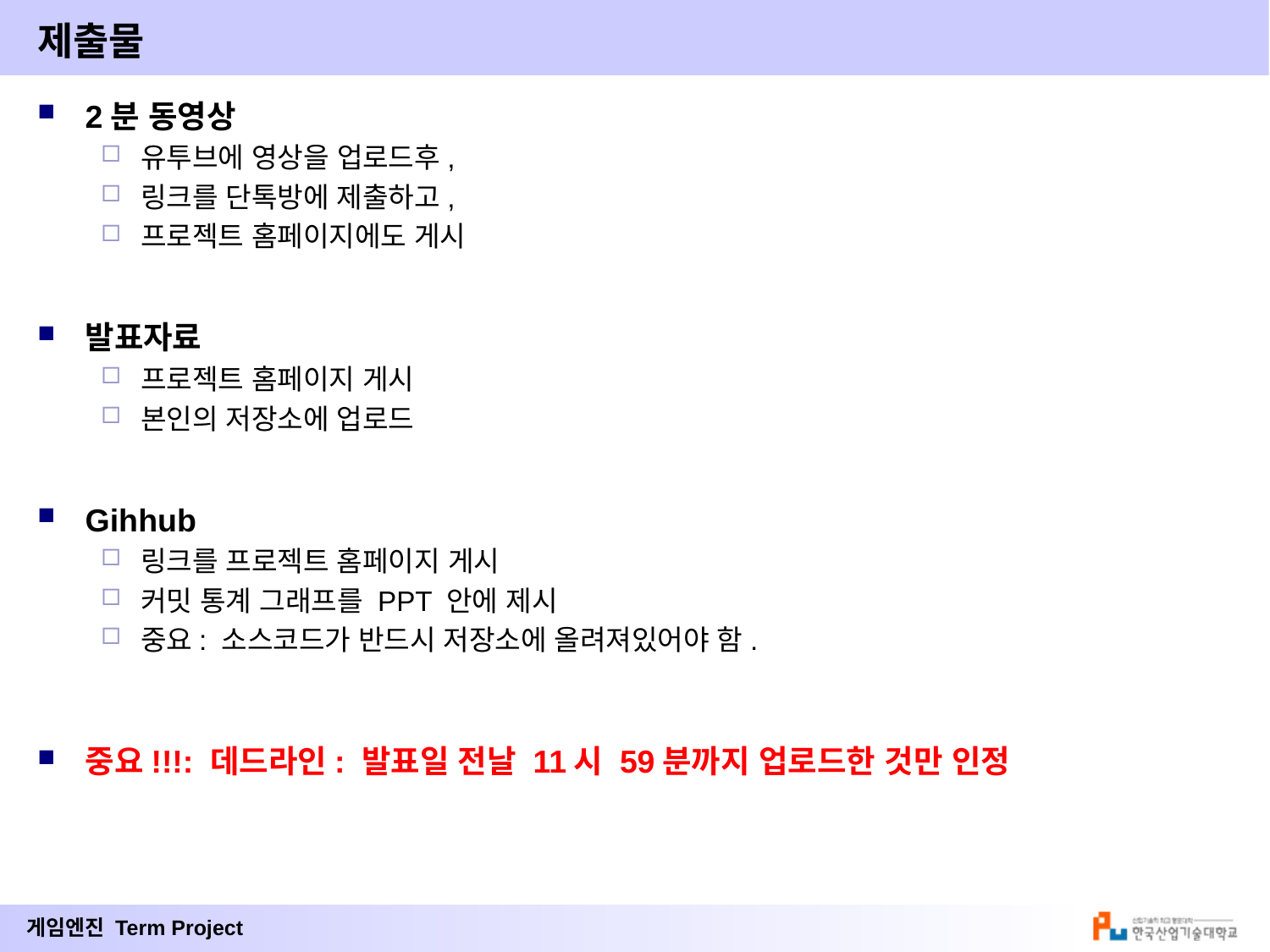

# 제출물
2분 동영상
유투브에 영상을 업로드후,
링크를 단톡방에 제출하고,
프로젝트 홈페이지에도 게시

발표자료
프로젝트 홈페이지 게시
본인의 저장소에 업로드

Gihhub
링크를 프로젝트 홈페이지 게시
커밋 통계 그래프를 PPT 안에 제시
중요: 소스코드가 반드시 저장소에 올려져있어야 함.

중요!!!: 데드라인: 발표일 전날 11시 59분까지 업로드한 것만 인정